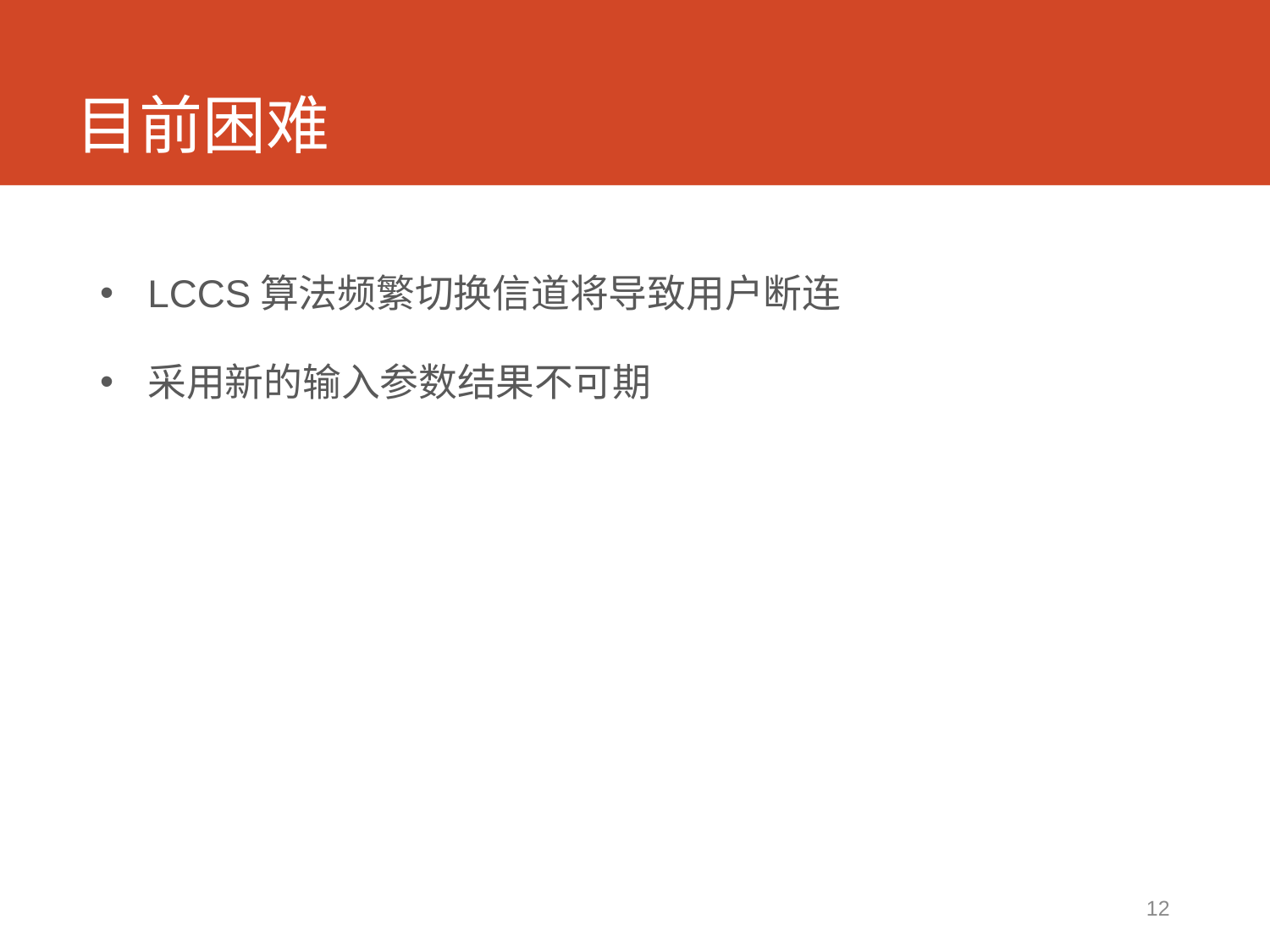

# 目前困难
LCCS算法频繁切换信道将导致用户断连
采用新的输入参数结果不可期

12